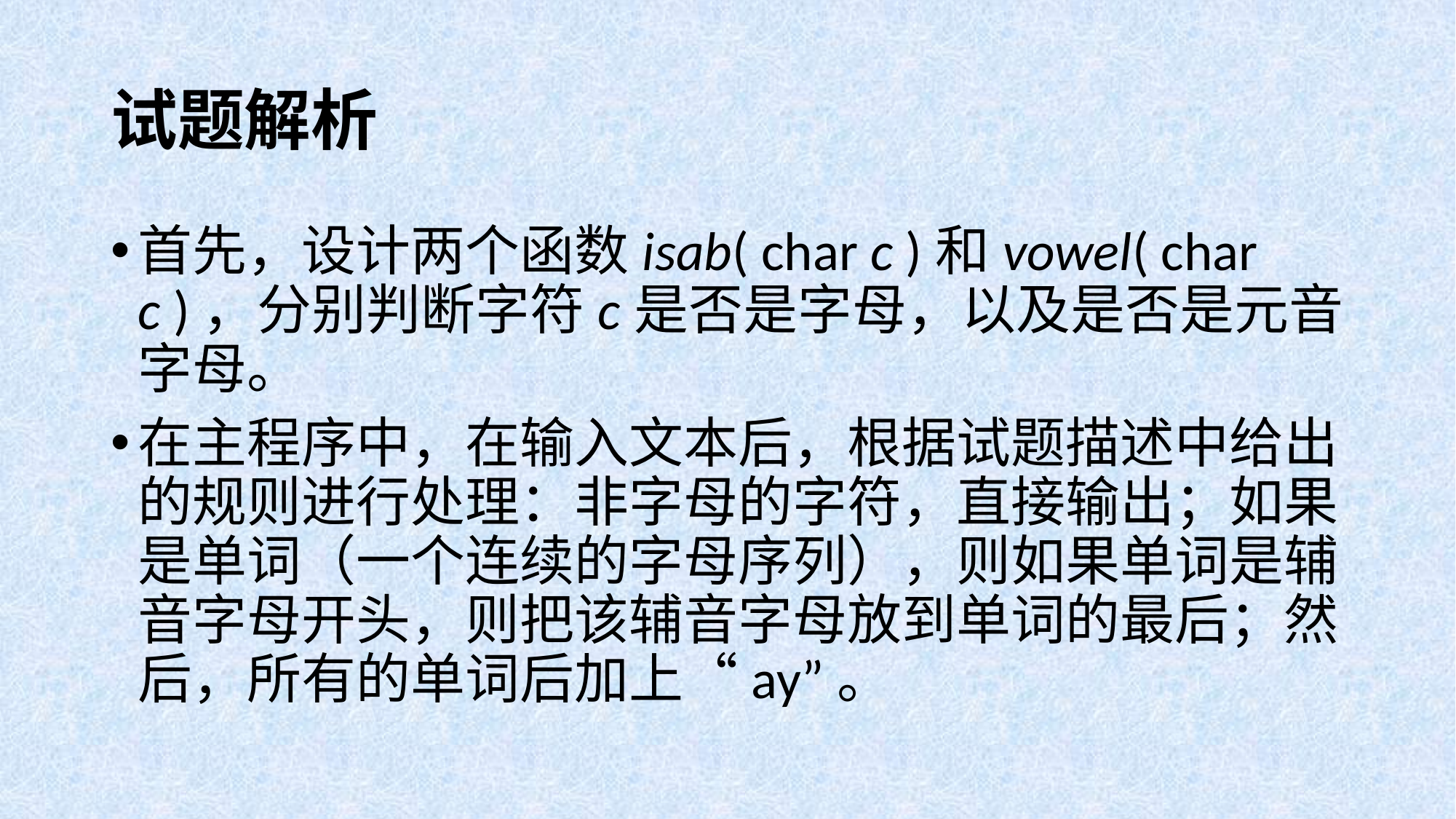

# 试题解析
首先，设计两个函数isab( char c )和vowel( char c )，分别判断字符c是否是字母，以及是否是元音字母。
在主程序中，在输入文本后，根据试题描述中给出的规则进行处理：非字母的字符，直接输出；如果是单词（一个连续的字母序列），则如果单词是辅音字母开头，则把该辅音字母放到单词的最后；然后，所有的单词后加上“ay”。